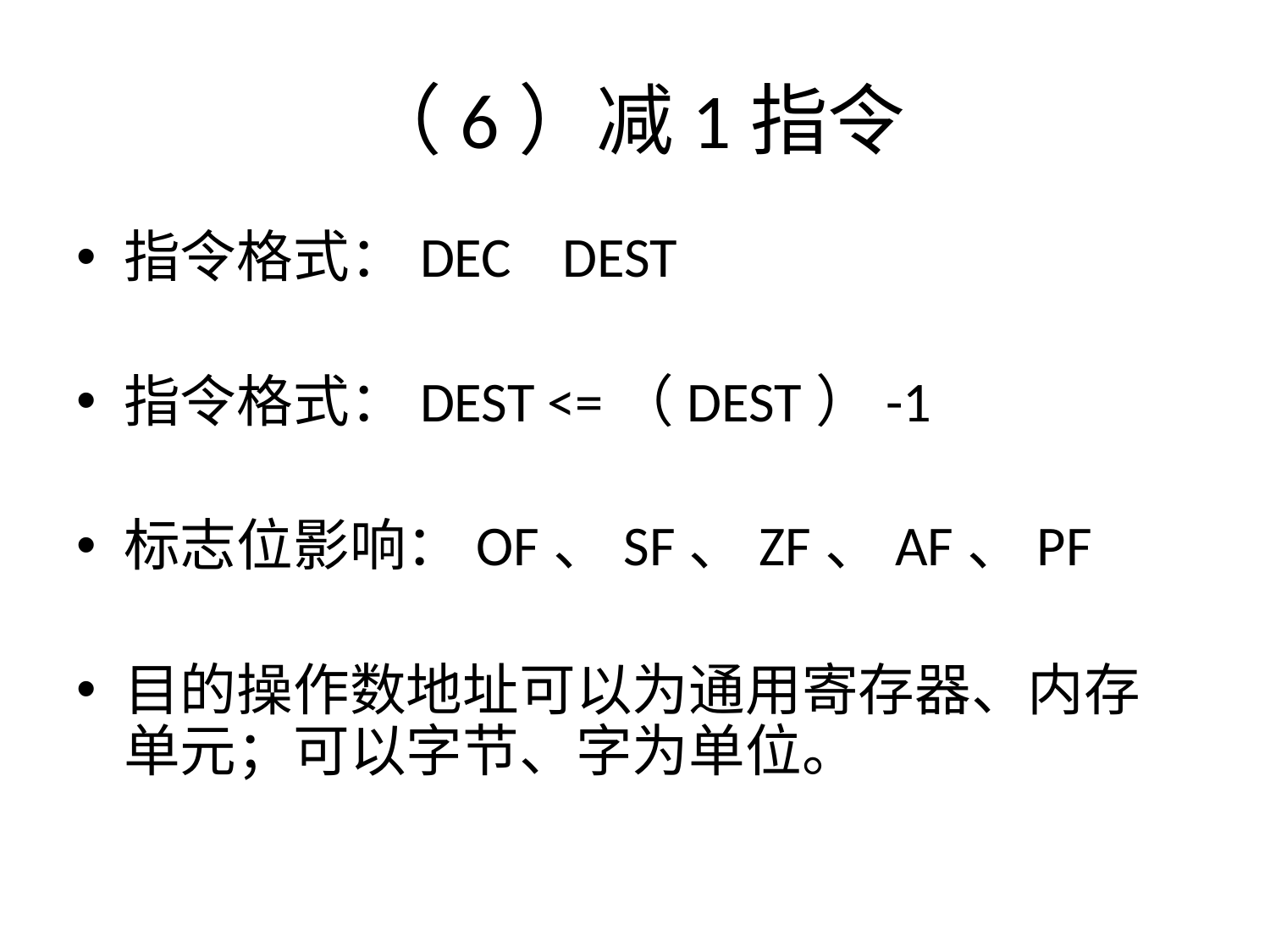

# （6）减1指令
指令格式：DEC    DEST

指令格式：DEST <=（DEST）-1

标志位影响：OF、SF、ZF、AF、PF

目的操作数地址可以为通用寄存器、内存单元；可以字节、字为单位。